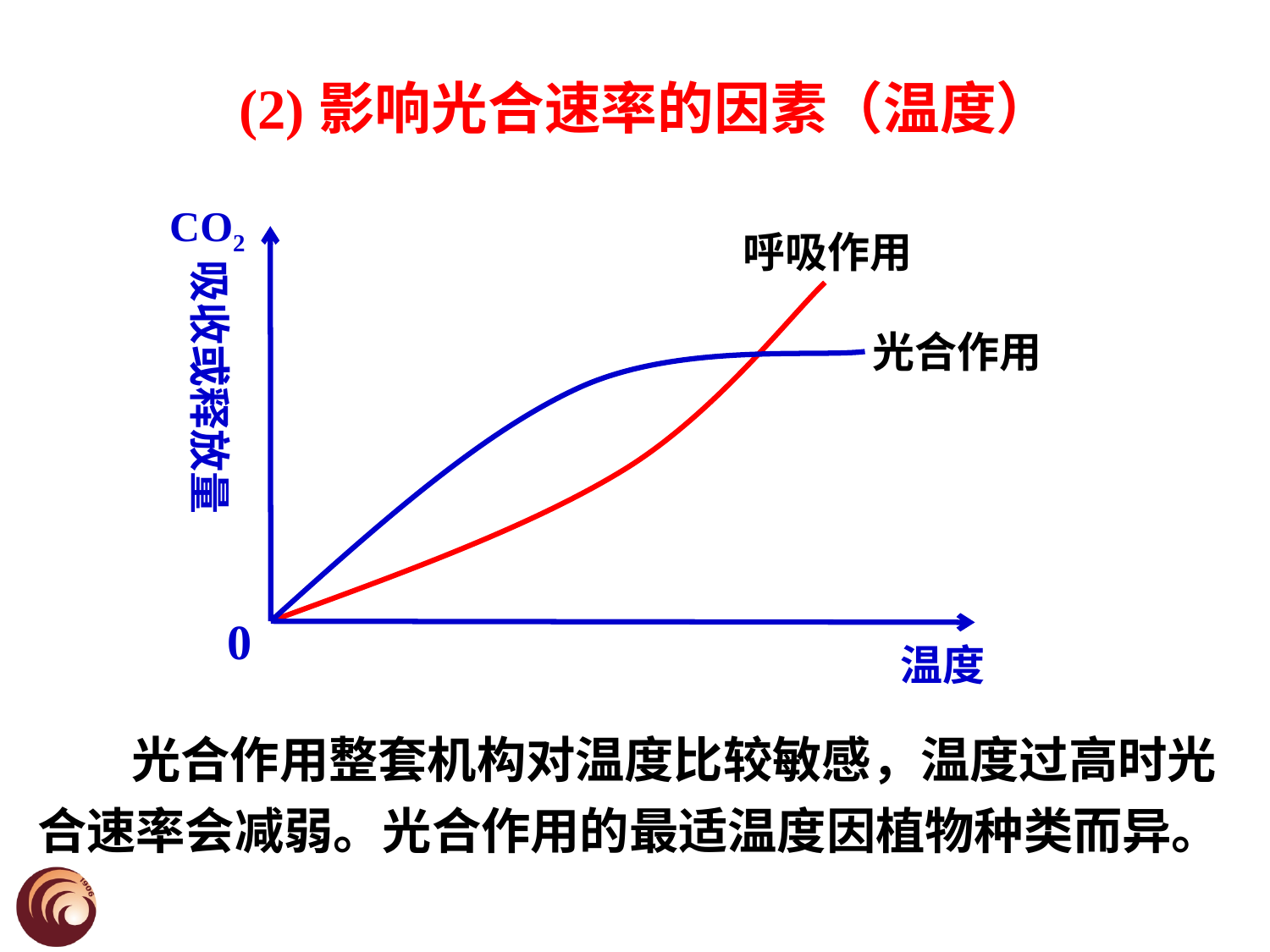

(2)影响光合速率的因素（温度）
CO2

吸收或释放量
光合作用

0

温度
呼吸作用

　    光合作用整套机构对温度比较敏感，温度过高时光合速率会减弱。光合作用的最适温度因植物种类而异。